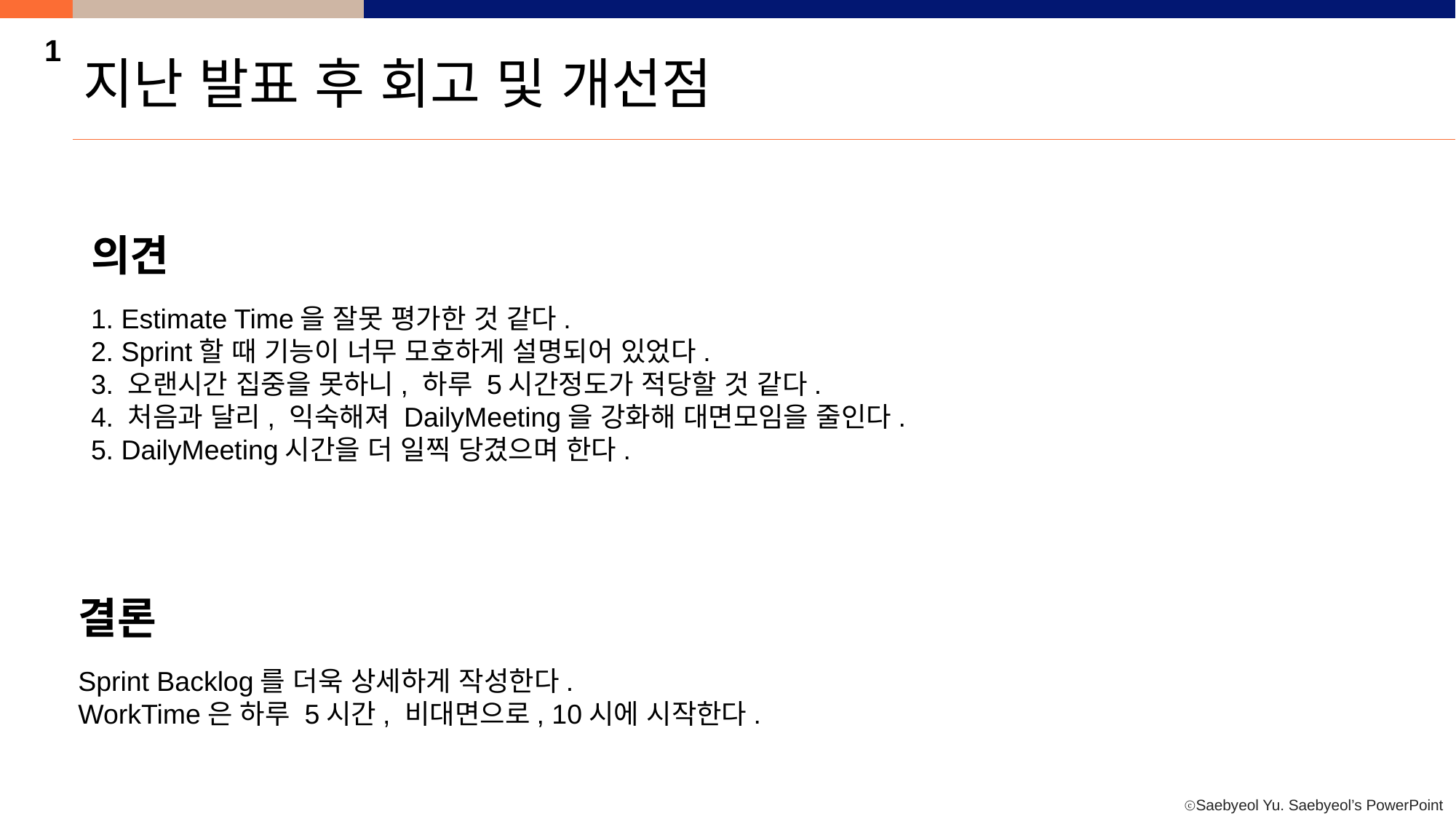

1
지난 발표 후 회고 및 개선점
의견

1. Estimate Time을 잘못 평가한 것 같다.
2. Sprint할 때 기능이 너무 모호하게 설명되어 있었다.
3. 오랜시간 집중을 못하니, 하루 5시간정도가 적당할 것 같다.
4. 처음과 달리, 익숙해져 DailyMeeting을 강화해 대면모임을 줄인다.
5. DailyMeeting시간을 더 일찍 당겼으며 한다.

결론

Sprint Backlog를 더욱 상세하게 작성한다.
WorkTime은 하루 5시간, 비대면으로, 10시에 시작한다.